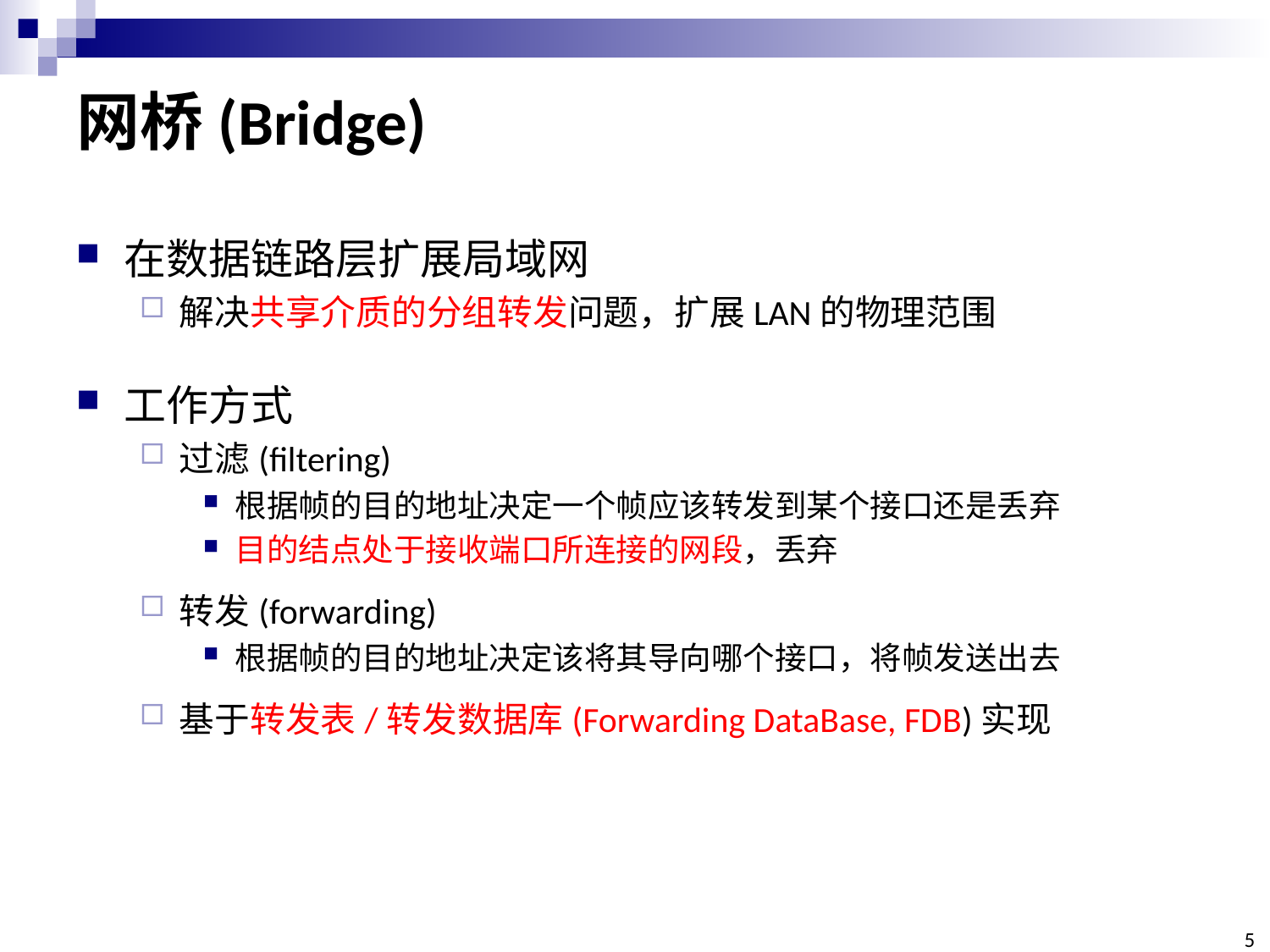

# 网桥(Bridge)
在数据链路层扩展局域网
解决共享介质的分组转发问题，扩展LAN的物理范围
工作方式
过滤(filtering)
根据帧的目的地址决定一个帧应该转发到某个接口还是丢弃
目的结点处于接收端口所连接的网段，丢弃
转发(forwarding)
根据帧的目的地址决定该将其导向哪个接口，将帧发送出去
基于转发表/转发数据库(Forwarding DataBase, FDB)实现

5